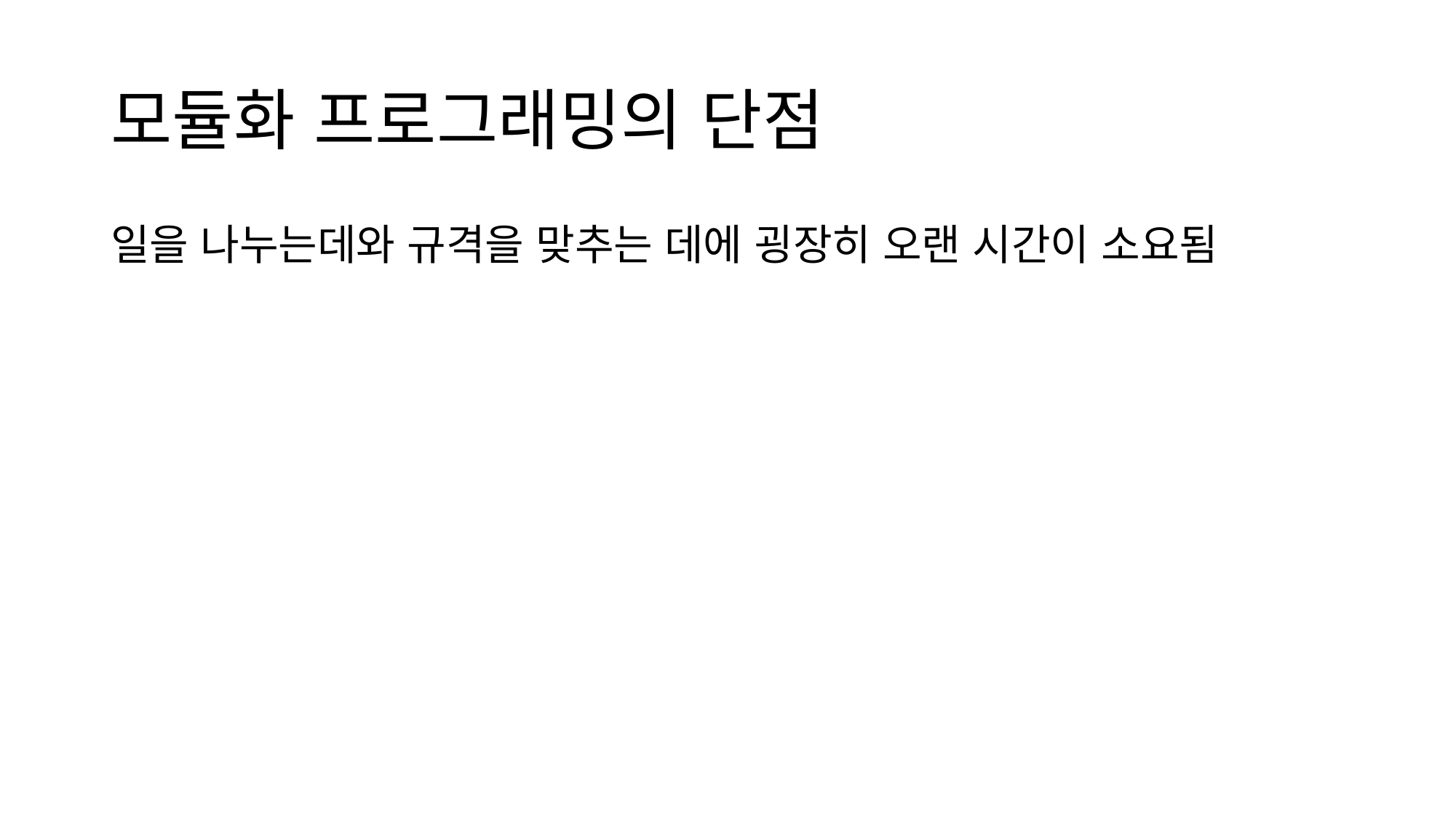

# 모듈화 프로그래밍의 단점
일을 나누는데와 규격을 맞추는 데에 굉장히 오랜 시간이 소요됨